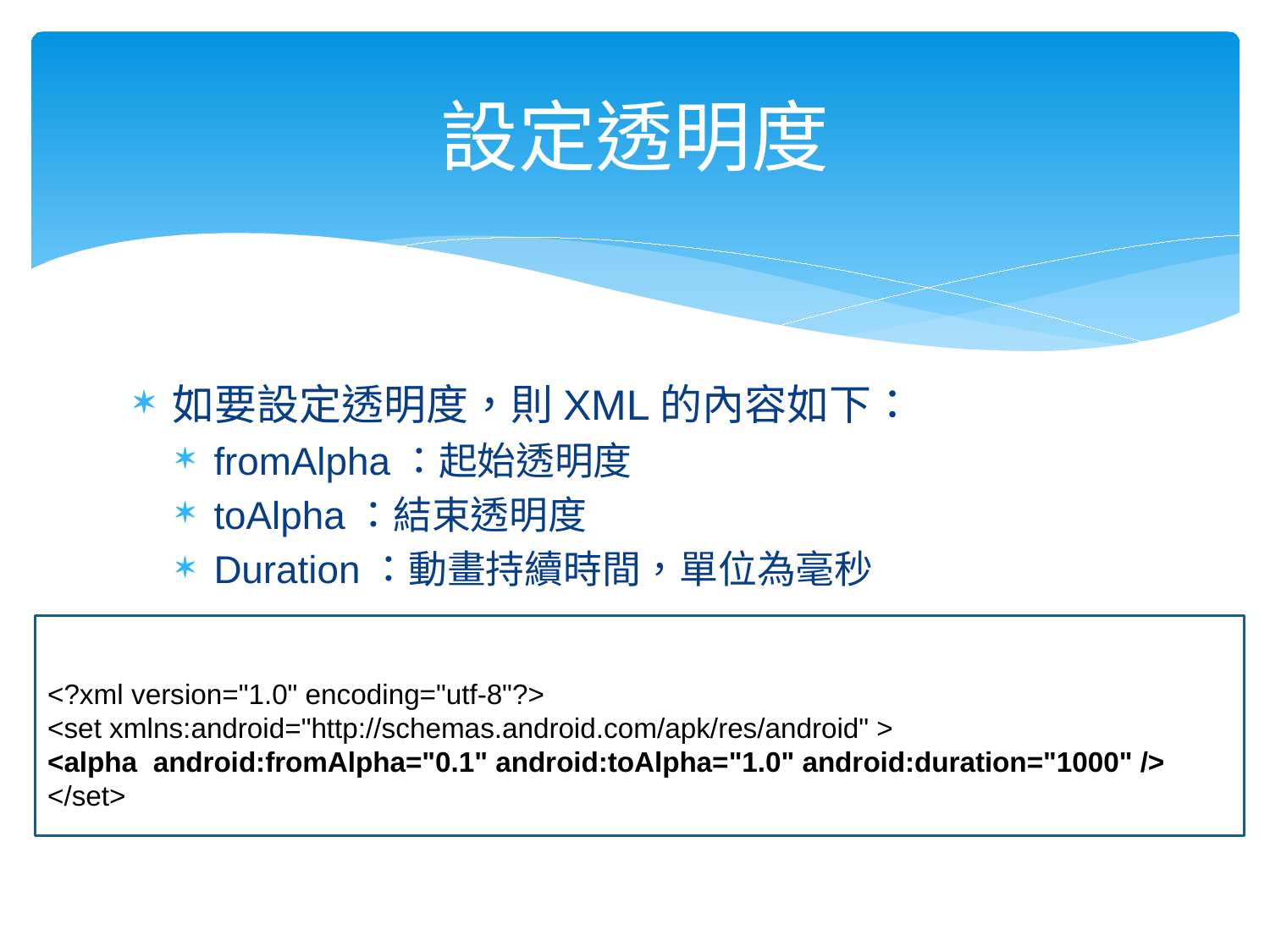

# 設定透明度
如要設定透明度，則XML的內容如下：
fromAlpha：起始透明度
toAlpha：結束透明度
Duration：動畫持續時間，單位為毫秒

<?xml version="1.0" encoding="utf-8"?>
<set xmlns:android="http://schemas.android.com/apk/res/android" >
<alpha  android:fromAlpha="0.1" android:toAlpha="1.0" android:duration="1000" />
</set>